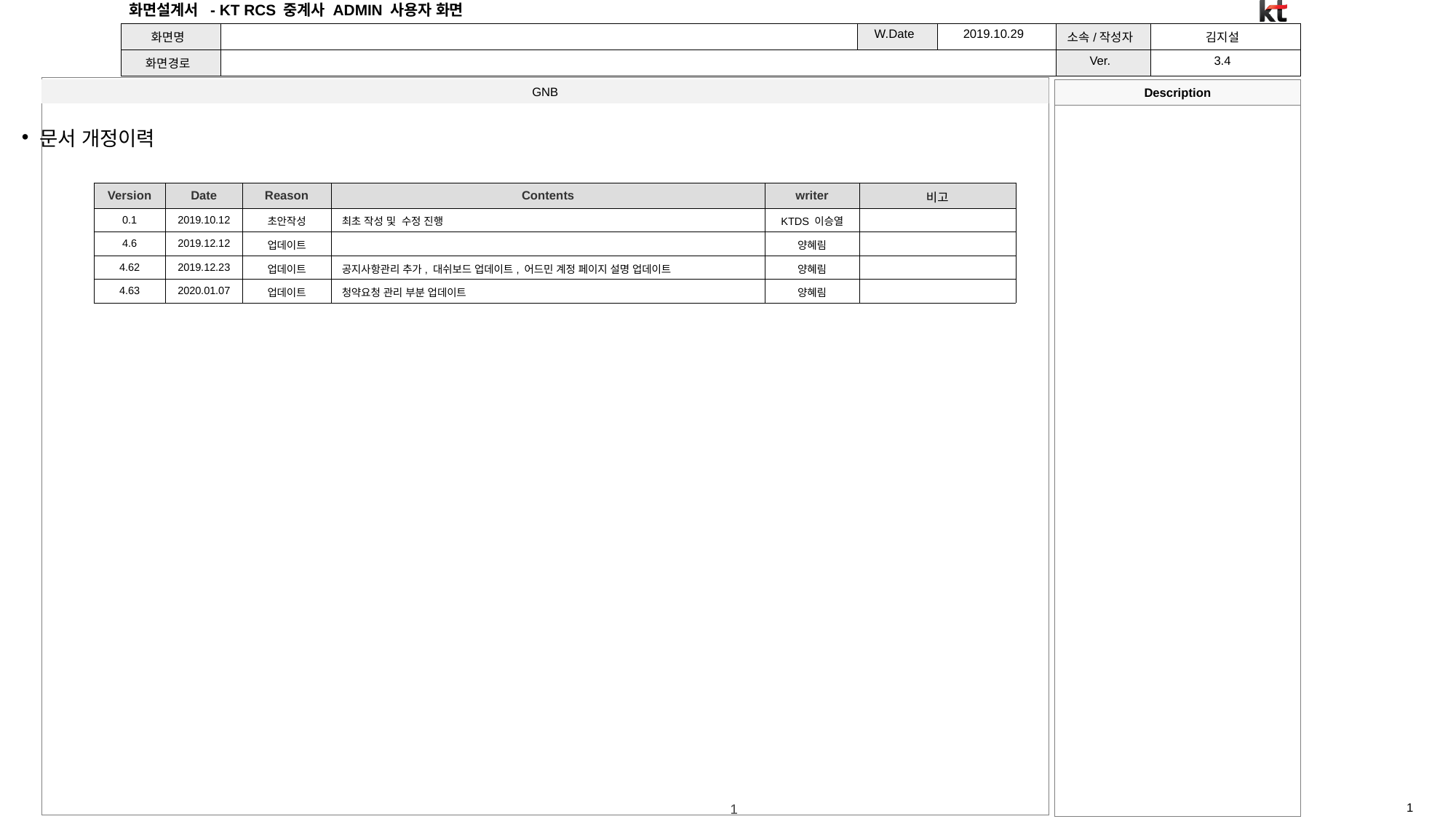

문서 개정이력
| Version | Date | Reason | Contents | writer | 비고 |
| --- | --- | --- | --- | --- | --- |
| 0.1 | 2019.10.12 | 초안작성 | 최초 작성 및 수정 진행 | KTDS 이승열 |  |
| 4.6 | 2019.12.12 | 업데이트 |  | 양혜림 |  |
| 4.62 | 2019.12.23 | 업데이트 | 공지사항관리 추가, 대쉬보드 업데이트, 어드민 계정 페이지 설명 업데이트 | 양혜림 |  |
| 4.63 | 2020.01.07 | 업데이트 | 청약요청 관리 부분 업데이트 | 양혜림 |  |